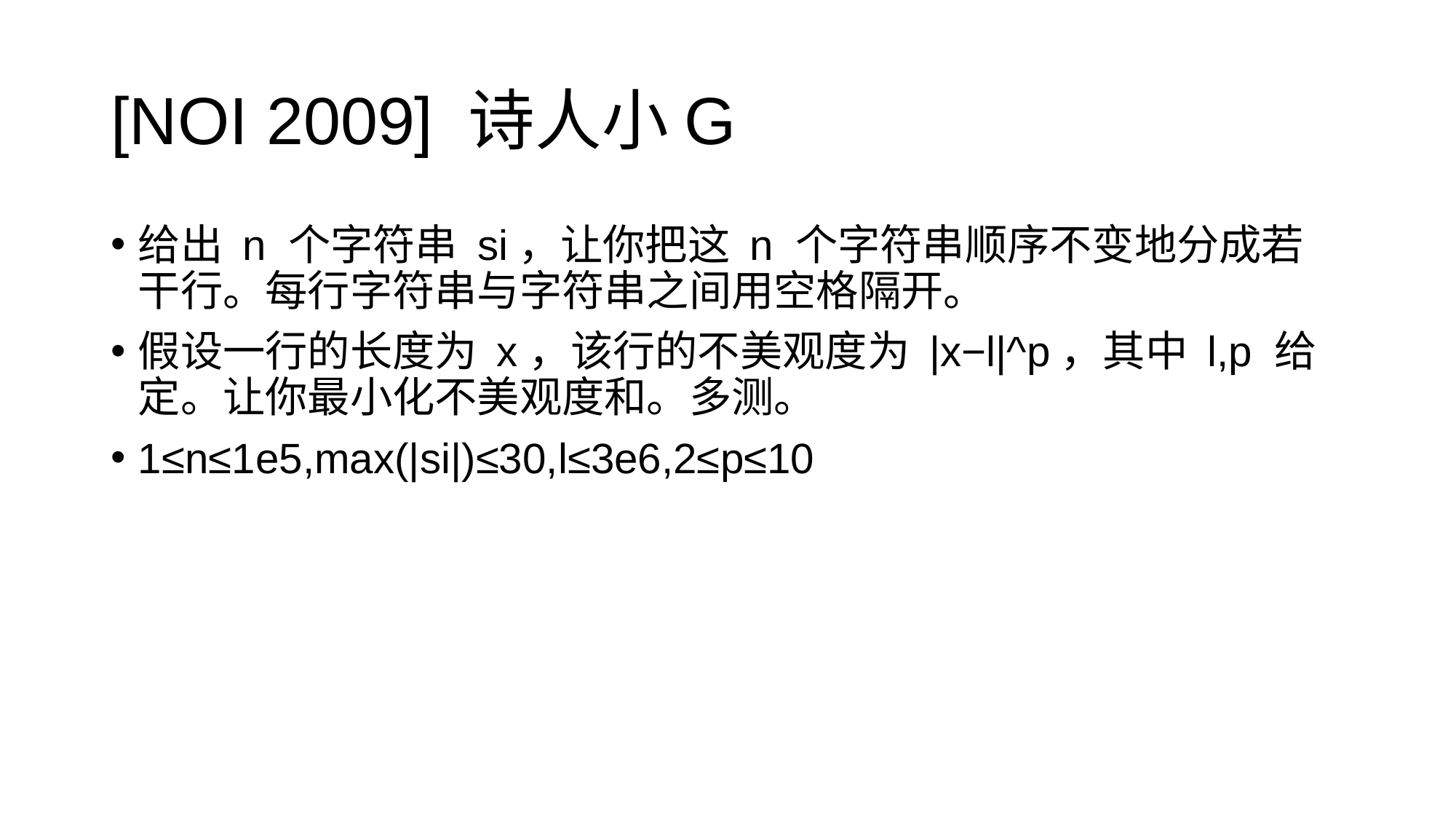

# [NOI 2009] 诗人小G
给出 n 个字符串 si，让你把这 n 个字符串顺序不变地分成若干行。每行字符串与字符串之间用空格隔开。
假设一行的长度为 x，该行的不美观度为 |x−l|^p，其中 l,p 给定。让你最小化不美观度和。多测。
1≤n≤1e5,max(|si|)≤30,l≤3e6,2≤p≤10